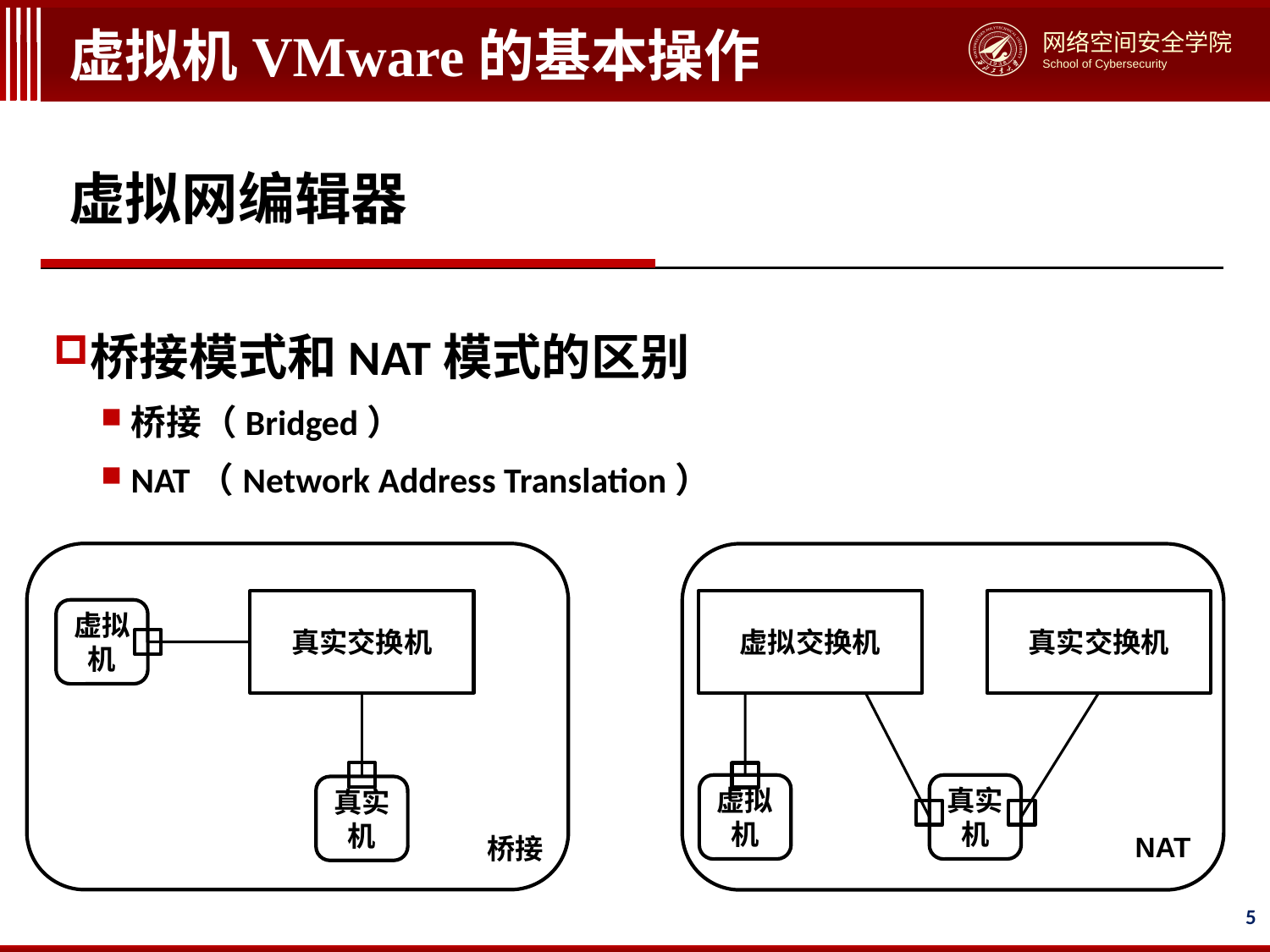

# 虚拟机VMware的基本操作
虚拟网编辑器
桥接模式和NAT模式的区别
桥接（Bridged）
NAT（Network Address Translation）

真实交换机
虚拟交换机
真实交换机
虚拟机

虚拟机
真实机
真实机

NAT
桥接